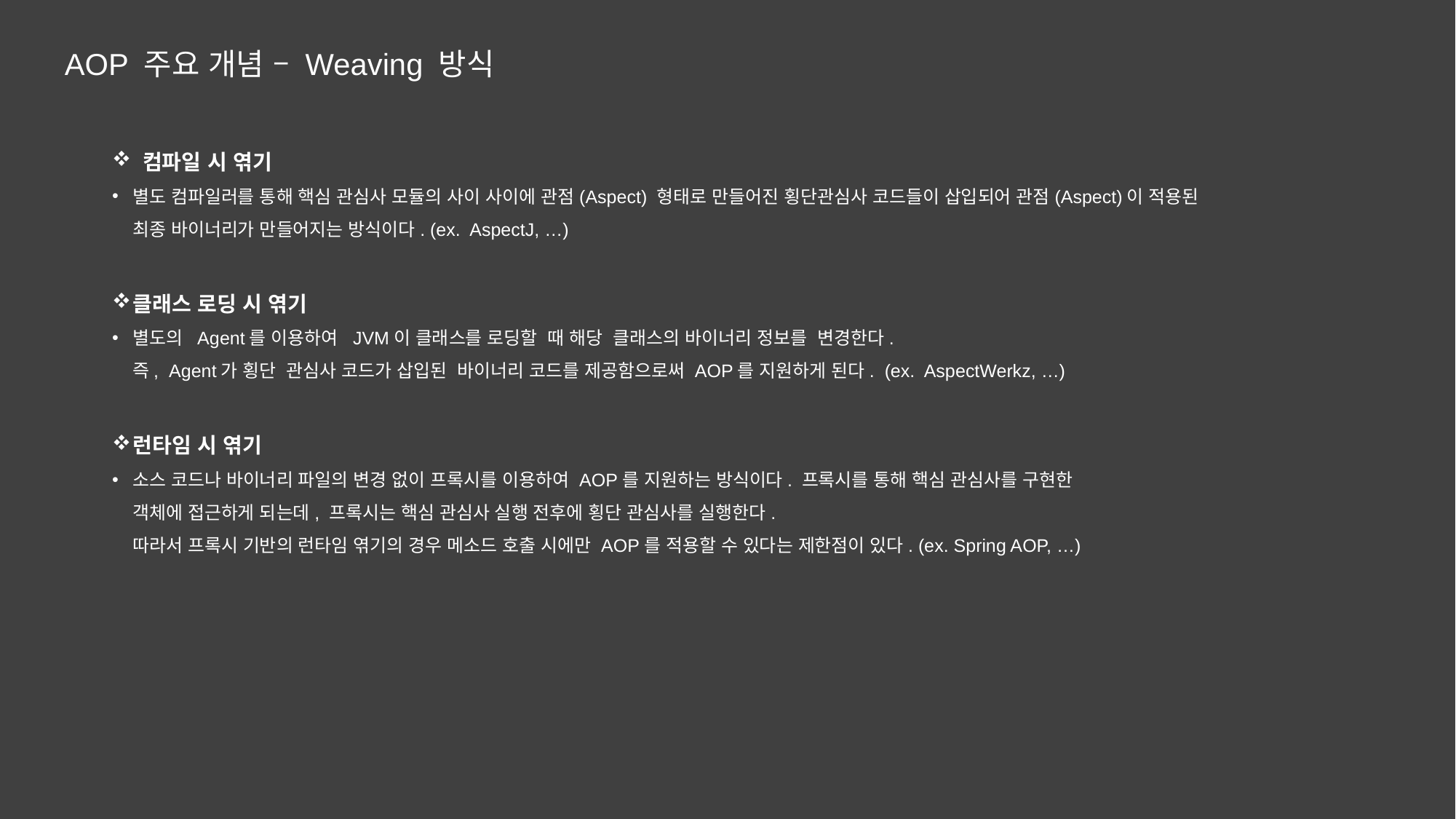

AOP 주요 개념 – Weaving 방식
 컴파일 시 엮기
별도 컴파일러를 통해 핵심 관심사 모듈의 사이 사이에 관점(Aspect) 형태로 만들어진 횡단관심사 코드들이 삽입되어 관점(Aspect)이 적용된
최종 바이너리가 만들어지는 방식이다. (ex.  AspectJ, …)

클래스 로딩 시 엮기
별도의  Agent를 이용하여  JVM이 클래스를 로딩할  때 해당  클래스의 바이너리 정보를  변경한다.
즉,  Agent가 횡단  관심사 코드가 삽입된  바이너리 코드를 제공함으로써 AOP를 지원하게 된다.  (ex.  AspectWerkz, …)

런타임 시 엮기
소스 코드나 바이너리 파일의 변경 없이 프록시를 이용하여 AOP를 지원하는 방식이다. 프록시를 통해 핵심 관심사를 구현한
객체에 접근하게 되는데, 프록시는 핵심 관심사 실행 전후에 횡단 관심사를 실행한다.
따라서 프록시 기반의 런타임 엮기의 경우 메소드 호출 시에만 AOP를 적용할 수 있다는 제한점이 있다. (ex. Spring AOP, …)